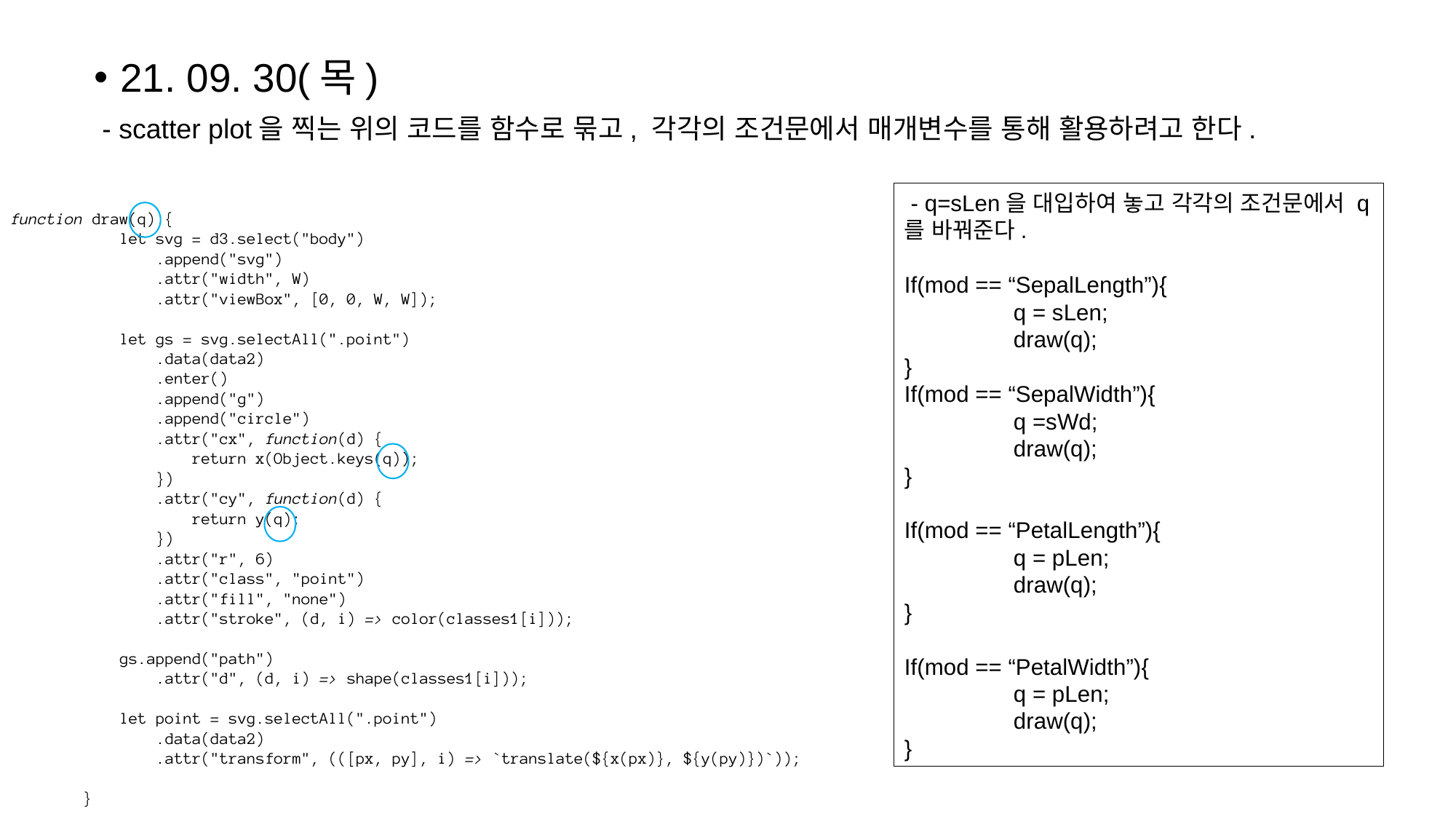

21. 09. 30(목)
 - scatter plot을 찍는 위의 코드를 함수로 묶고, 각각의 조건문에서 매개변수를 통해 활용하려고 한다.
 - q=sLen을 대입하여 놓고 각각의 조건문에서 q를 바꿔준다.

If(mod == “SepalLength”){
	q = sLen;
	draw(q);
}
If(mod == “SepalWidth”){
	q =sWd;
	draw(q);
}

If(mod == “PetalLength”){
	q = pLen;
	draw(q);
}

If(mod == “PetalWidth”){
	q = pLen;
	draw(q);
}
function draw(q) {
            let svg = d3.select("body")
                .append("svg")
                .attr("width", W)
                .attr("viewBox", [0, 0, W, W]);
            let gs = svg.selectAll(".point")
                .data(data2)
                .enter()
                .append("g")
                .append("circle")
                .attr("cx", function(d) {
                    return x(Object.keys(q));
                })
                .attr("cy", function(d) {
                    return y(q);
                })
                .attr("r", 6)
                .attr("class", "point")
                .attr("fill", "none")
                .attr("stroke", (d, i) => color(classes1[i]));
            gs.append("path")
                .attr("d", (d, i) => shape(classes1[i]));
            let point = svg.selectAll(".point")
                .data(data2)
                .attr("transform", (([px, py], i) => `translate(${x(px)}, ${y(py)})`));
        }